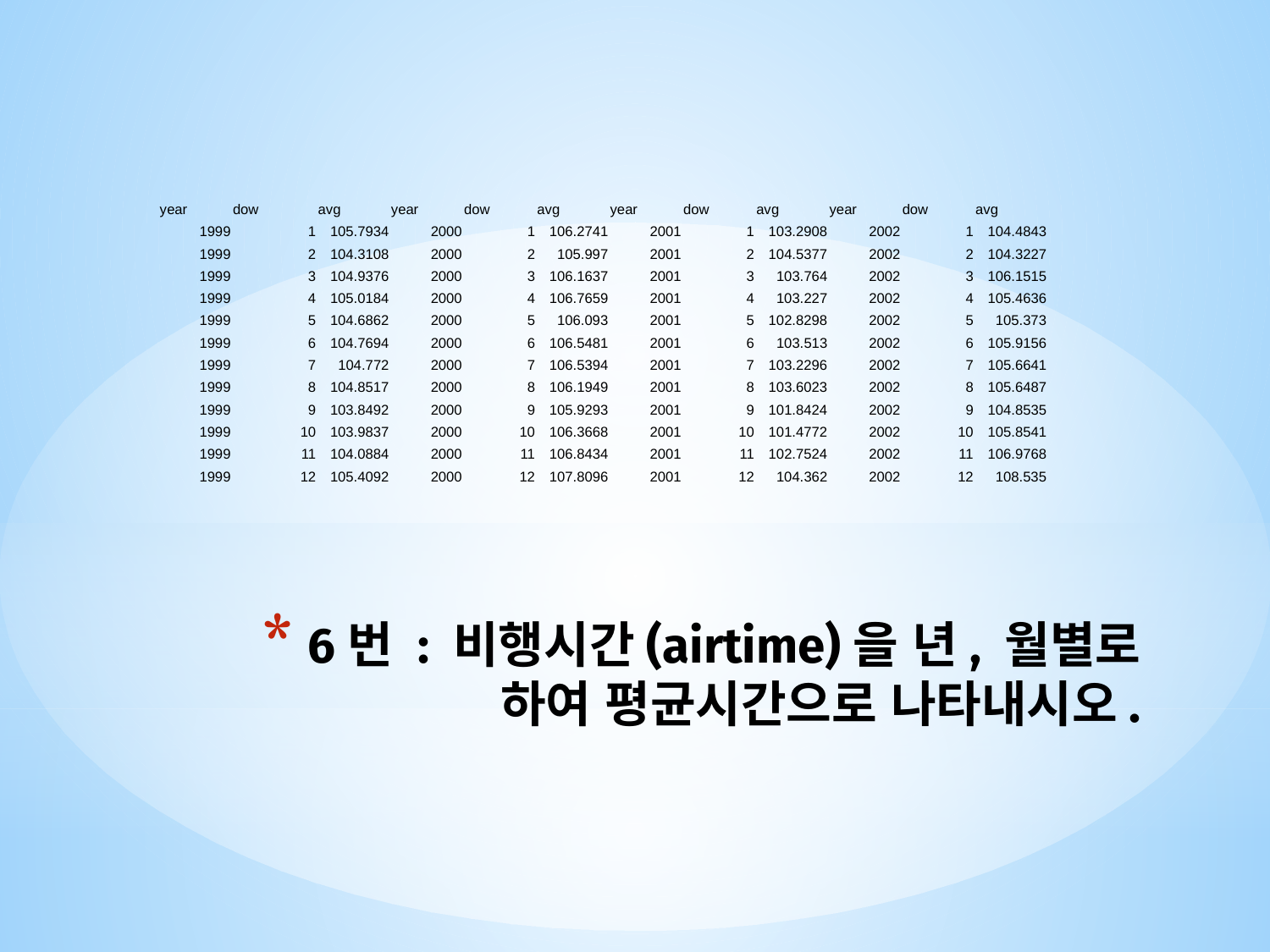

| year | dow | avg | year | dow | avg | year | dow | avg | year | dow | avg |
| --- | --- | --- | --- | --- | --- | --- | --- | --- | --- | --- | --- |
| 1999 | 1 | 105.7934 | 2000 | 1 | 106.2741 | 2001 | 1 | 103.2908 | 2002 | 1 | 104.4843 |
| 1999 | 2 | 104.3108 | 2000 | 2 | 105.997 | 2001 | 2 | 104.5377 | 2002 | 2 | 104.3227 |
| 1999 | 3 | 104.9376 | 2000 | 3 | 106.1637 | 2001 | 3 | 103.764 | 2002 | 3 | 106.1515 |
| 1999 | 4 | 105.0184 | 2000 | 4 | 106.7659 | 2001 | 4 | 103.227 | 2002 | 4 | 105.4636 |
| 1999 | 5 | 104.6862 | 2000 | 5 | 106.093 | 2001 | 5 | 102.8298 | 2002 | 5 | 105.373 |
| 1999 | 6 | 104.7694 | 2000 | 6 | 106.5481 | 2001 | 6 | 103.513 | 2002 | 6 | 105.9156 |
| 1999 | 7 | 104.772 | 2000 | 7 | 106.5394 | 2001 | 7 | 103.2296 | 2002 | 7 | 105.6641 |
| 1999 | 8 | 104.8517 | 2000 | 8 | 106.1949 | 2001 | 8 | 103.6023 | 2002 | 8 | 105.6487 |
| 1999 | 9 | 103.8492 | 2000 | 9 | 105.9293 | 2001 | 9 | 101.8424 | 2002 | 9 | 104.8535 |
| 1999 | 10 | 103.9837 | 2000 | 10 | 106.3668 | 2001 | 10 | 101.4772 | 2002 | 10 | 105.8541 |
| 1999 | 11 | 104.0884 | 2000 | 11 | 106.8434 | 2001 | 11 | 102.7524 | 2002 | 11 | 106.9768 |
| 1999 | 12 | 105.4092 | 2000 | 12 | 107.8096 | 2001 | 12 | 104.362 | 2002 | 12 | 108.535 |
# 6번 : 비행시간(airtime)을 년, 월별로 하여 평균시간으로 나타내시오.